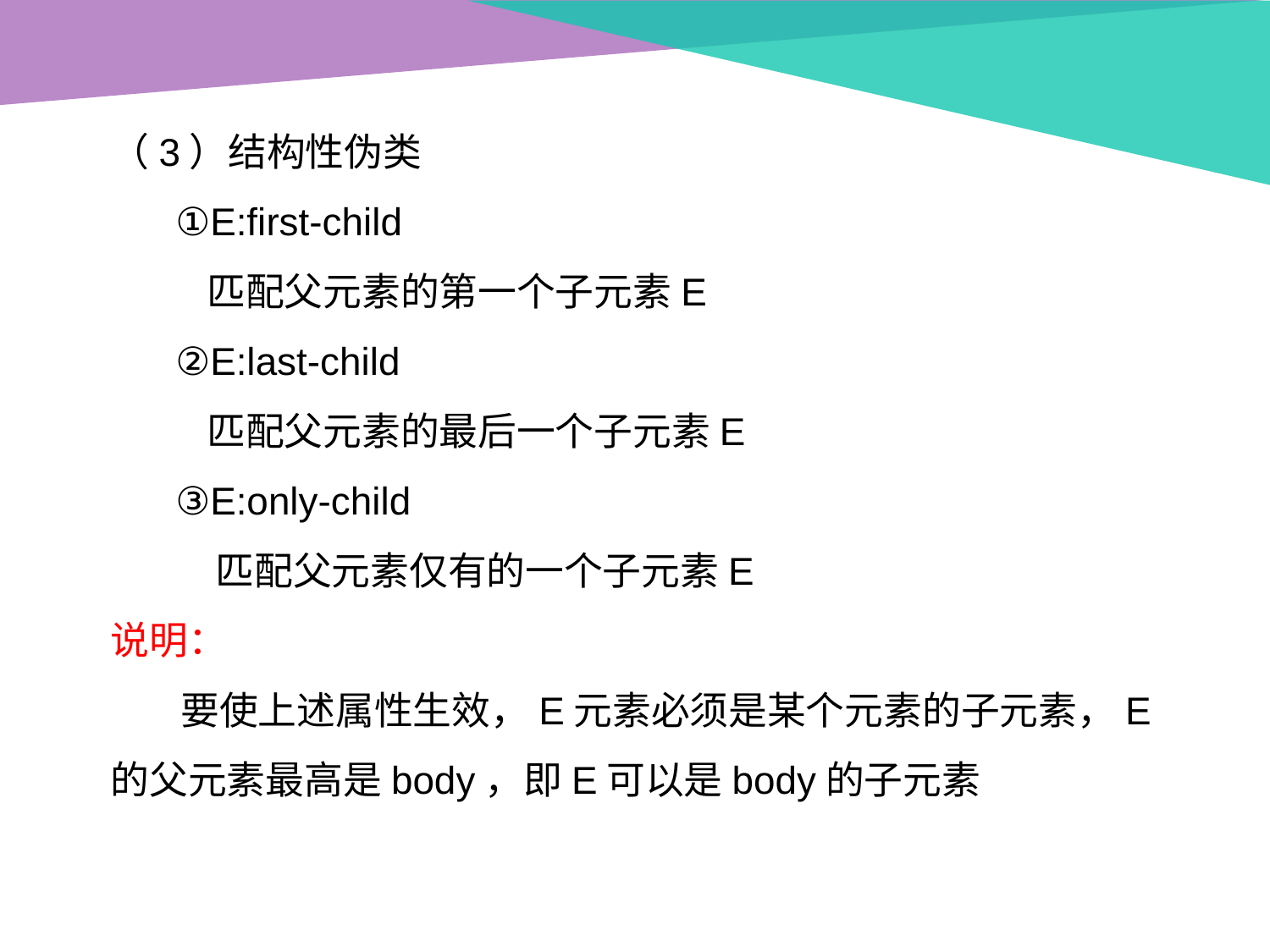

（3）结构性伪类
      ①E:first-child
          匹配父元素的第一个子元素E
      ②E:last-child
          匹配父元素的最后一个子元素E
      ③E:only-child
           匹配父元素仅有的一个子元素E
说明：
       要使上述属性生效，E元素必须是某个元素的子元素，E的父元素最高是body，即E可以是body的子元素